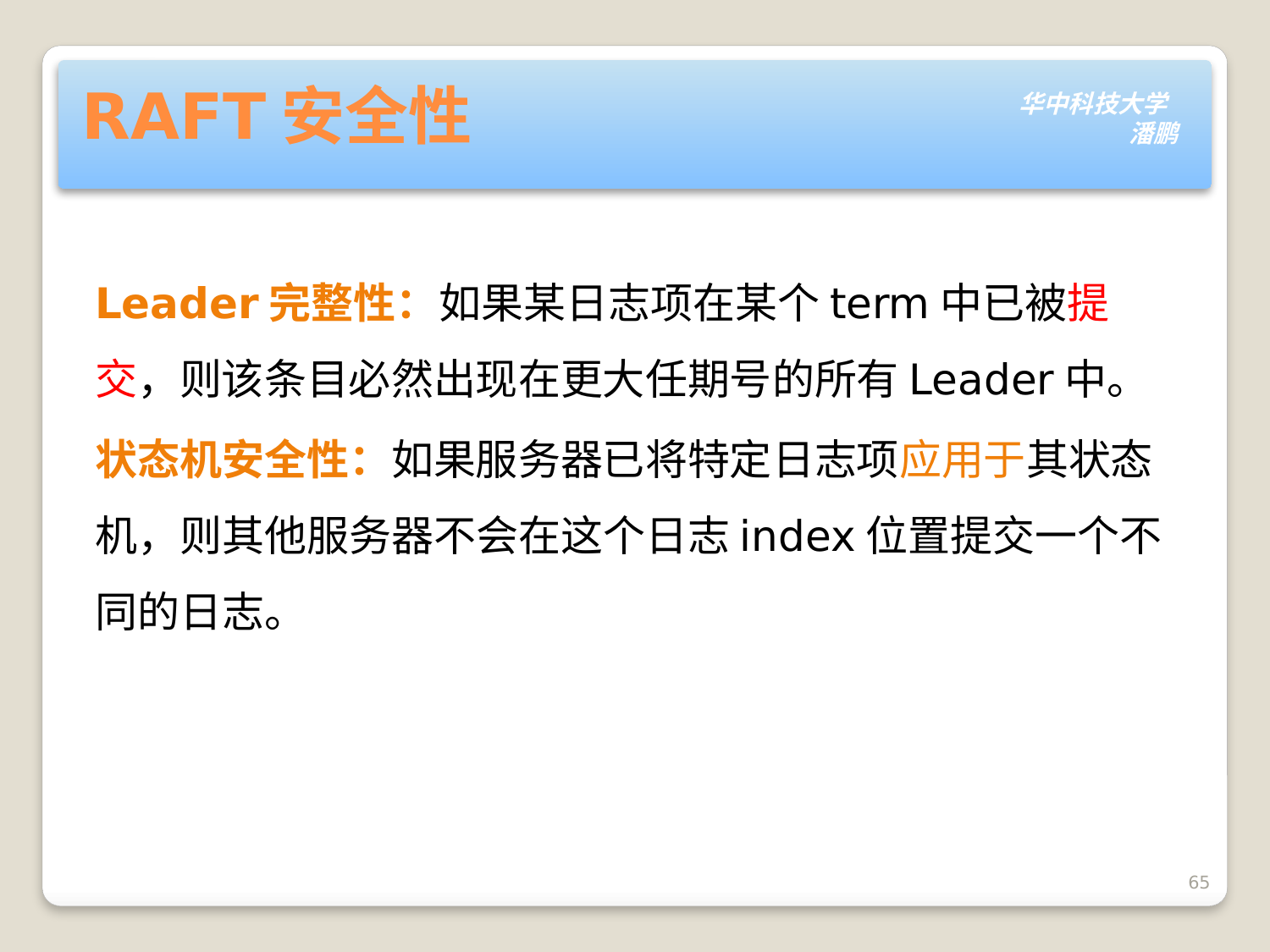

# RAFT安全性
Leader完整性：如果某日志项在某个term中已被提交，则该条目必然出现在更大任期号的所有Leader中。
状态机安全性：如果服务器已将特定日志项应用于其状态机，则其他服务器不会在这个日志index位置提交一个不同的日志。
65